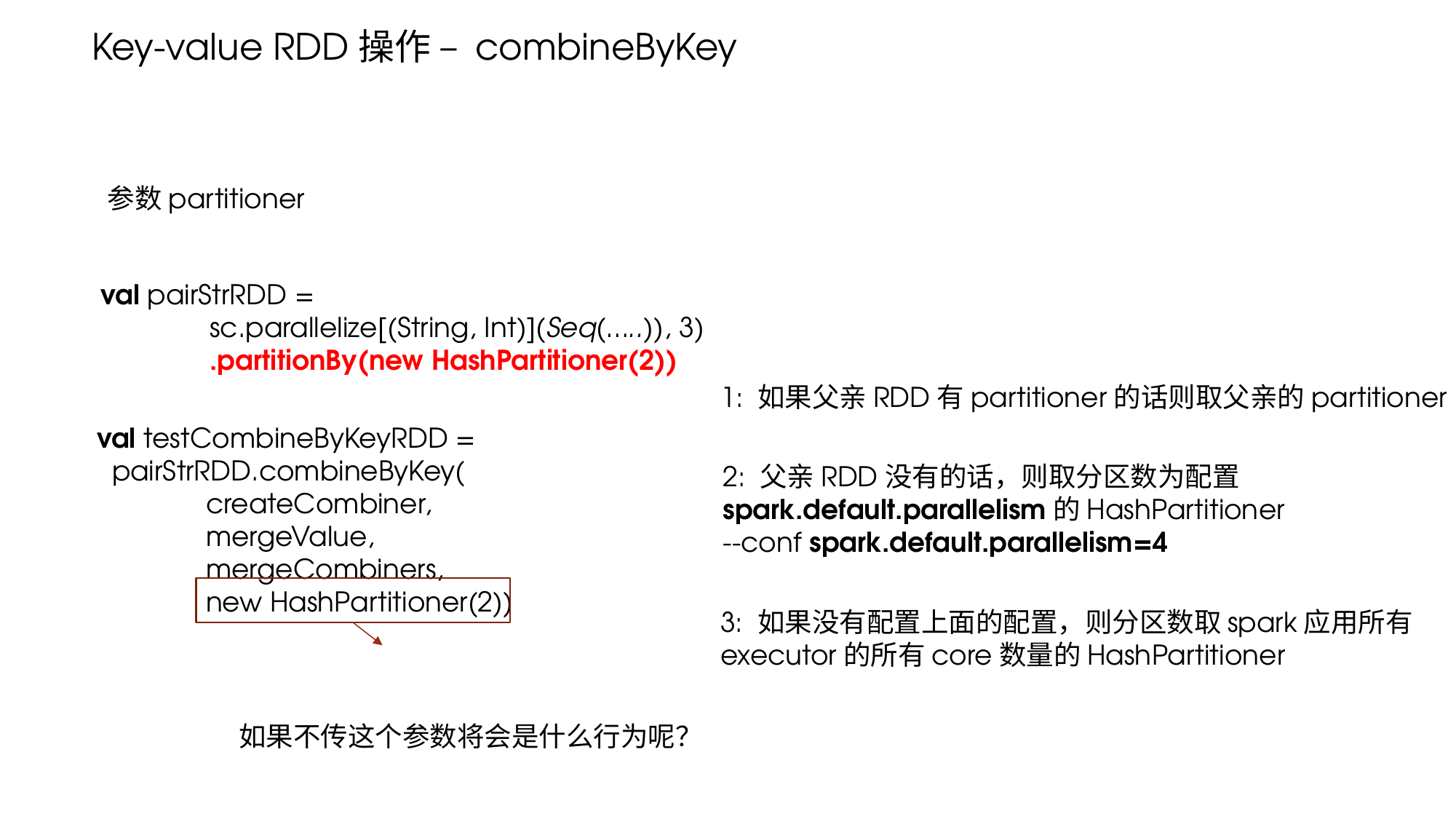

Key-value RDD操作 – combineByKey
参数partitioner
val pairStrRDD =
	sc.parallelize[(String, Int)](Seq(…..)), 3)
	.partitionBy(new HashPartitioner(2))
1: 如果父亲RDD有partitioner的话则取父亲的partitioner
val testCombineByKeyRDD =
  pairStrRDD.combineByKey(
	createCombiner,
	mergeValue,
	mergeCombiners,
	new HashPartitioner(2))
2: 父亲RDD没有的话，则取分区数为配置
spark.default.parallelism的HashPartitioner
--conf spark.default.parallelism=4

3: 如果没有配置上面的配置，则分区数取spark应用所有
executor的所有core数量的HashPartitioner
如果不传这个参数将会是什么行为呢？